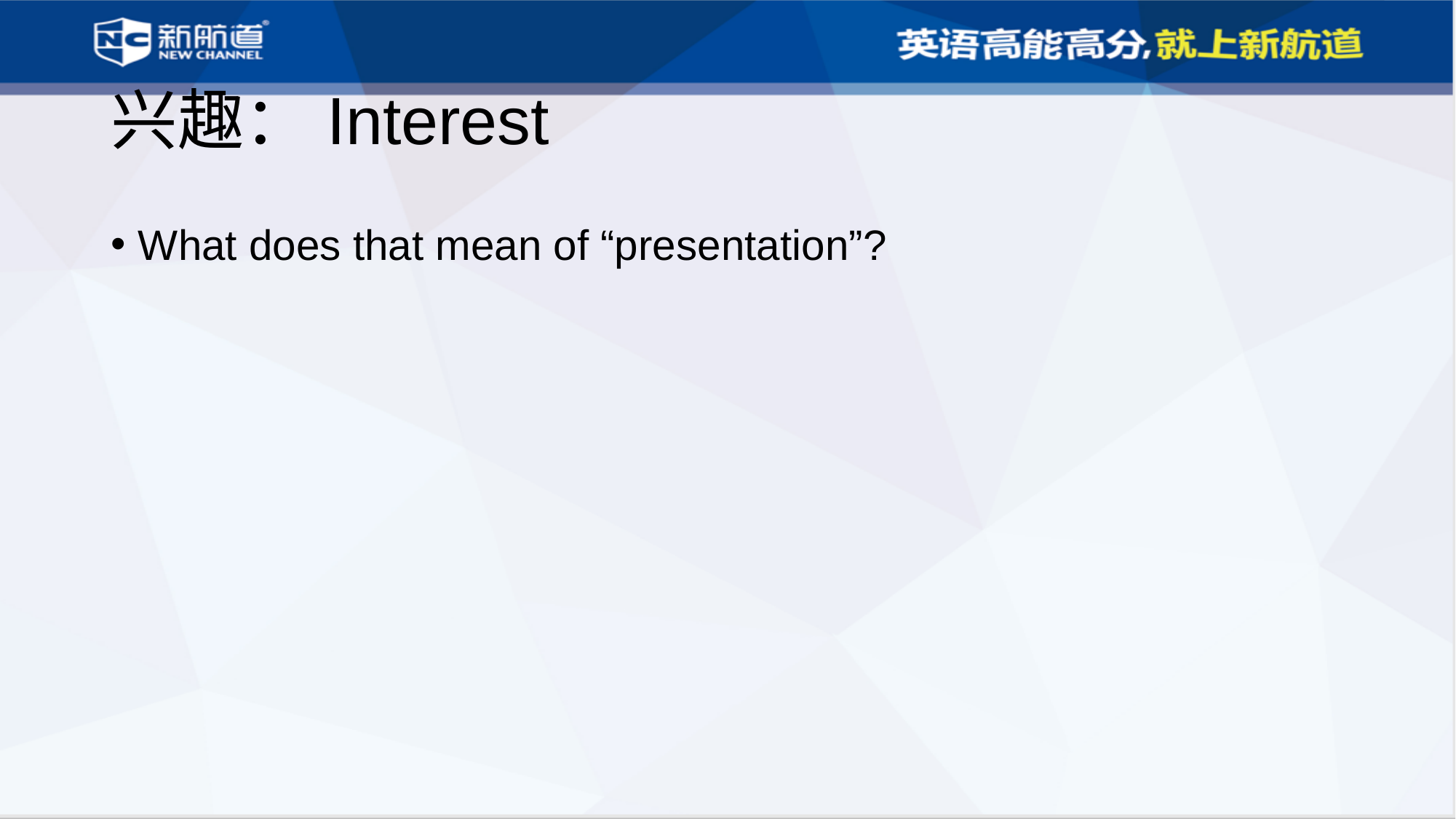

# 兴趣：Interest
What does that mean of “presentation”?